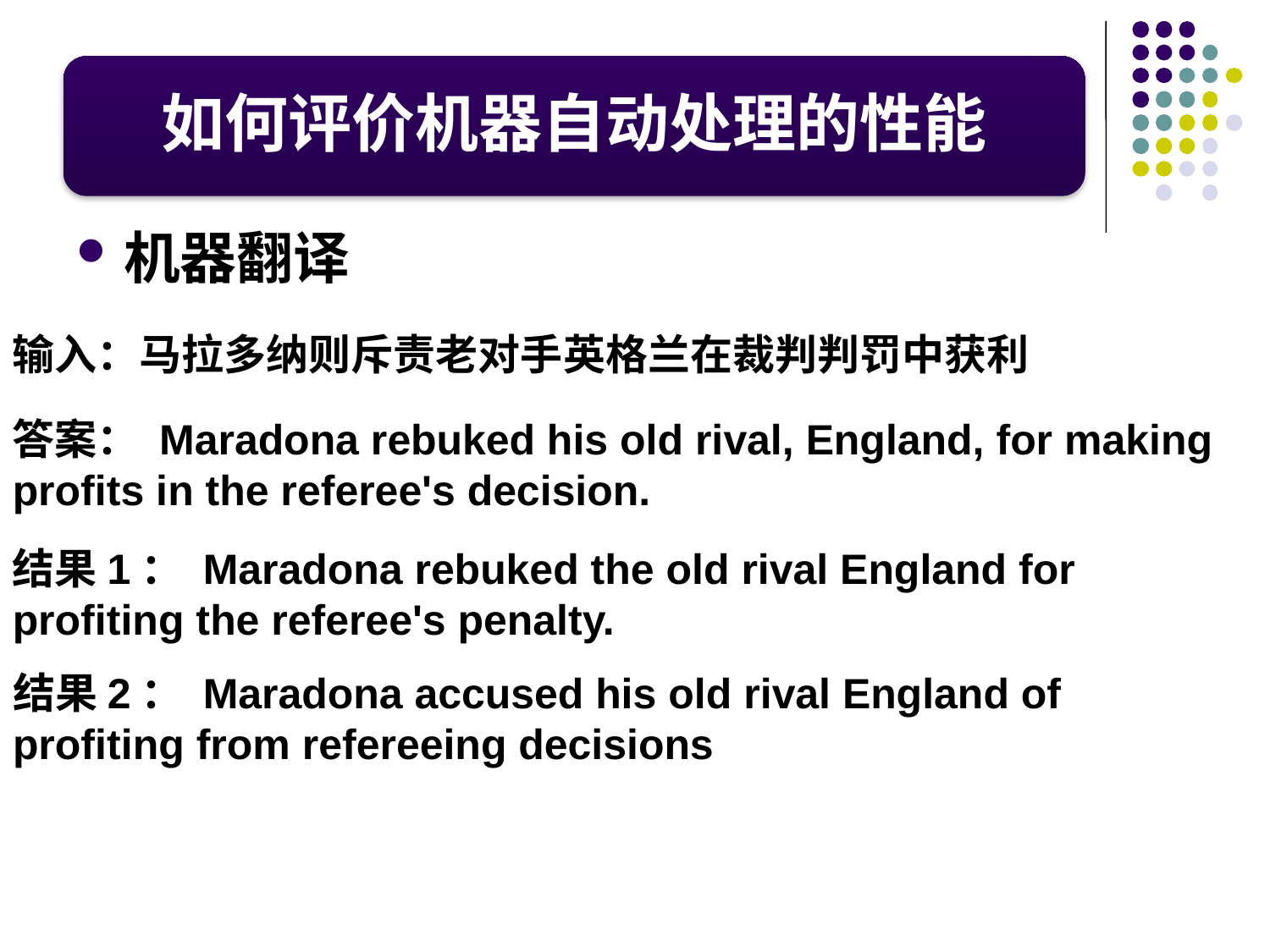

如何评价机器自动处理的性能
机器翻译

输入：马拉多纳则斥责老对手英格兰在裁判判罚中获利
答案： Maradona rebuked his old rival, England, for making profits in the referee's decision.
结果1： Maradona rebuked the old rival England for profiting the referee's penalty.
结果2： Maradona accused his old rival England of profiting from refereeing decisions